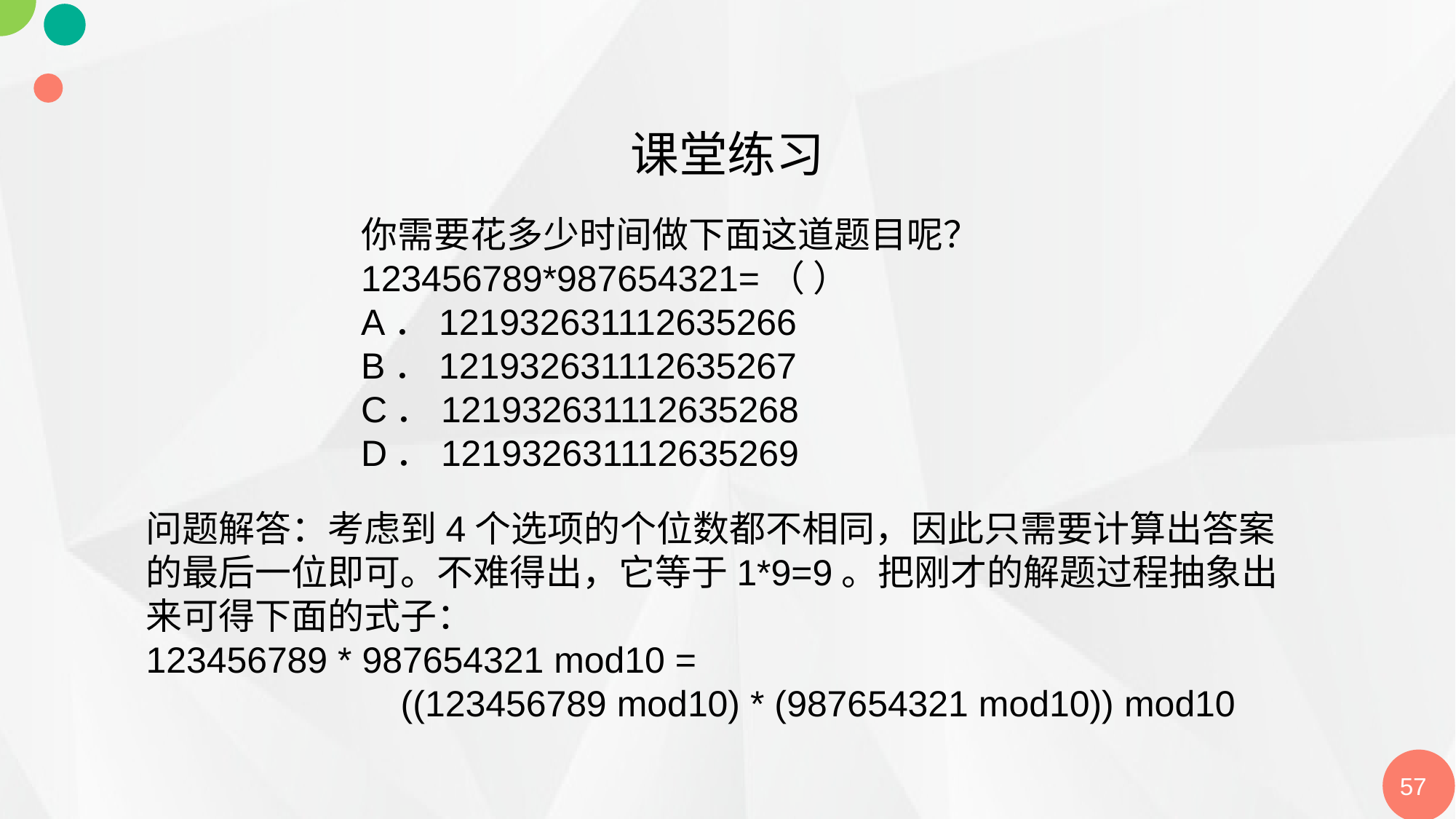

课堂练习
你需要花多少时间做下面这道题目呢？
123456789*987654321=（ ）
A．121932631112635266
B．121932631112635267
C．121932631112635268
D．121932631112635269
问题解答：考虑到4个选项的个位数都不相同，因此只需要计算出答案的最后一位即可。不难得出，它等于1*9=9。把刚才的解题过程抽象出来可得下面的式子：
123456789 * 987654321 mod10 =
                         ((123456789 mod10) * (987654321 mod10)) mod10